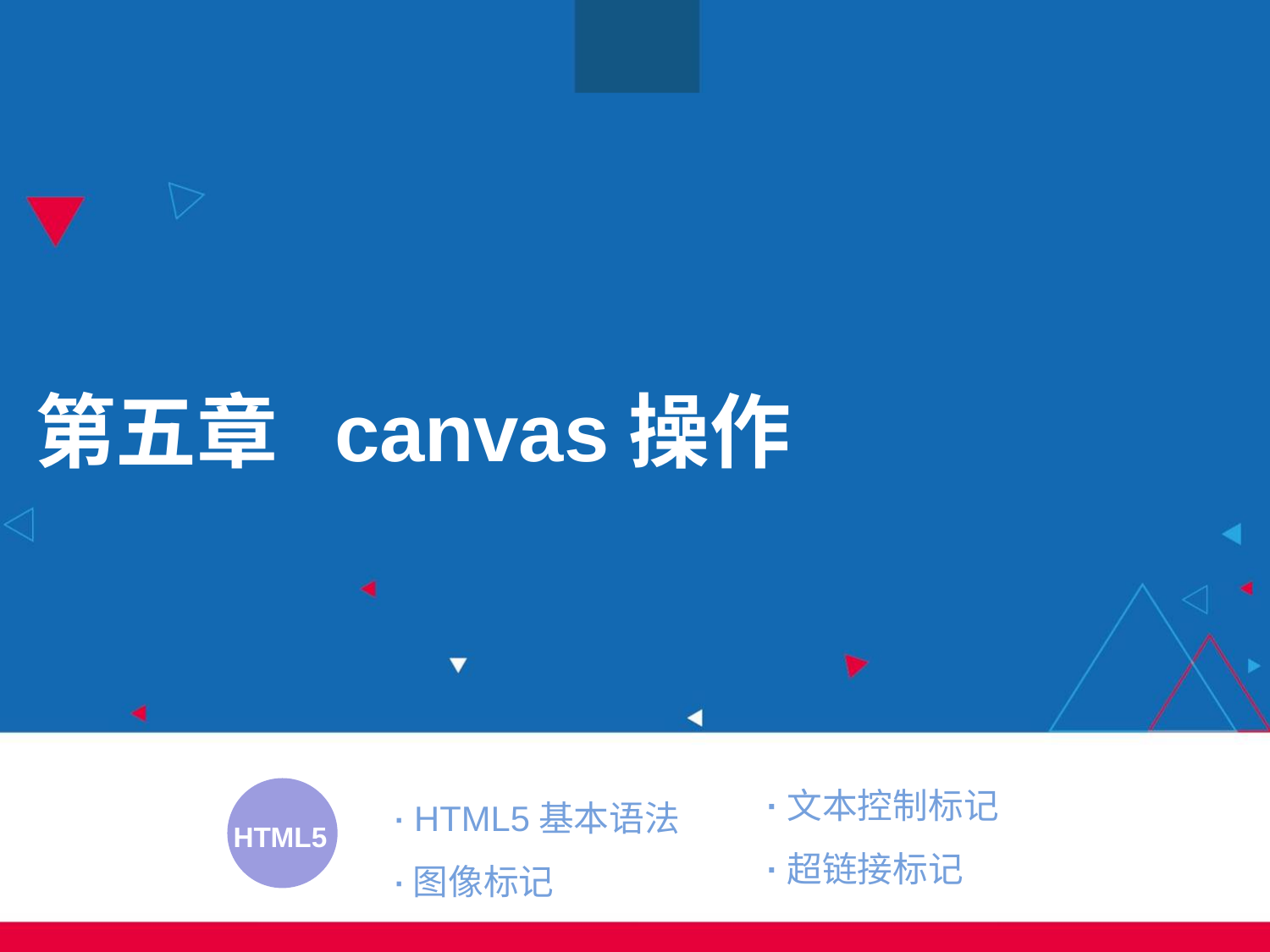

# 第五章  canvas操作
·文本控制标记
·超链接标记
· HTML5基本语法
·图像标记

 HTML5